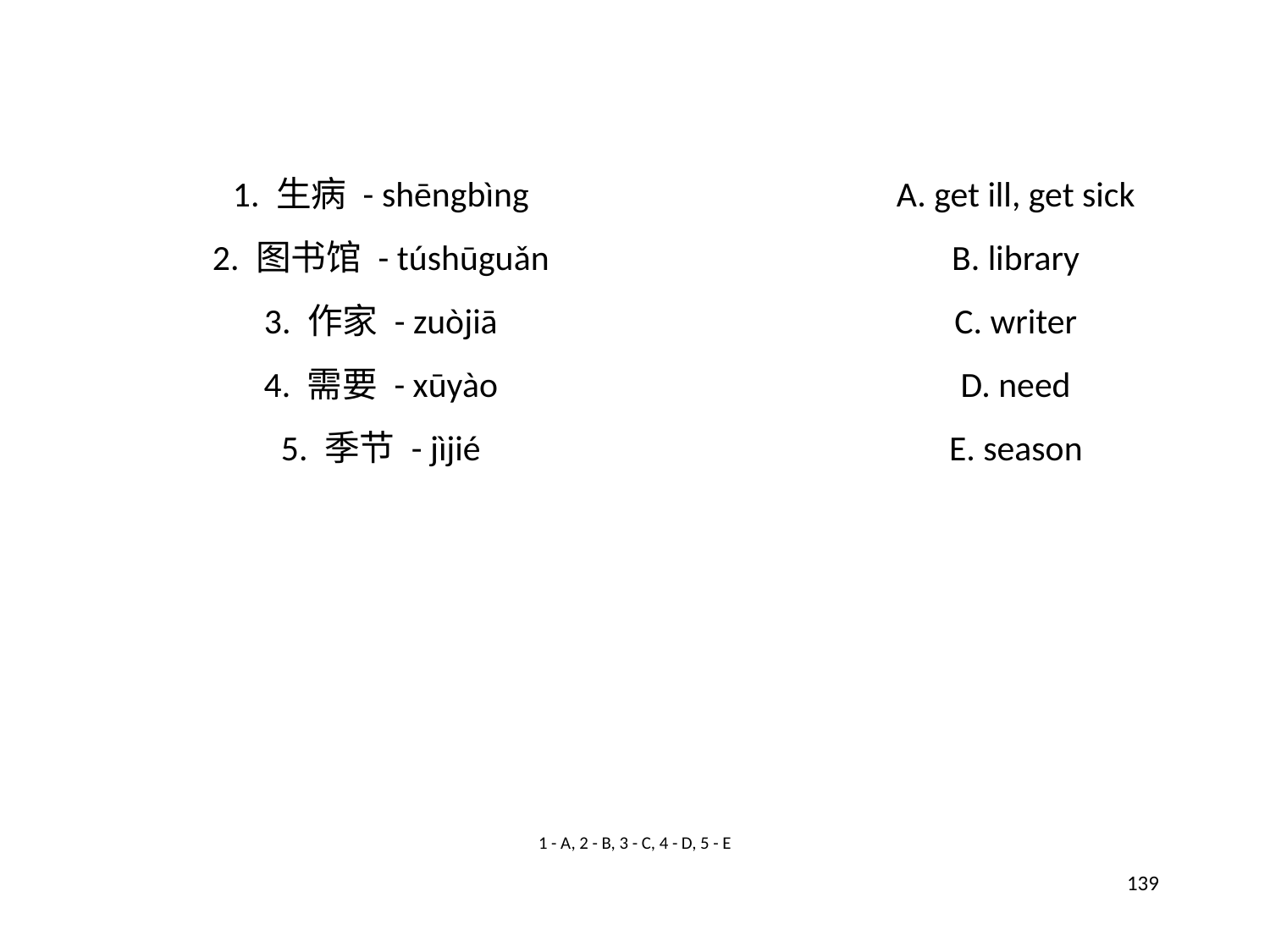

1. 生病 - shēngbìng

A. get ill, get sick

2. 图书馆 - túshūguǎn

B. library

3. 作家 - zuòjiā

C. writer

4. 需要 - xūyào

D. need

5. 季节 - jìjié

E. season
1 - A, 2 - B, 3 - C, 4 - D, 5 - E

139